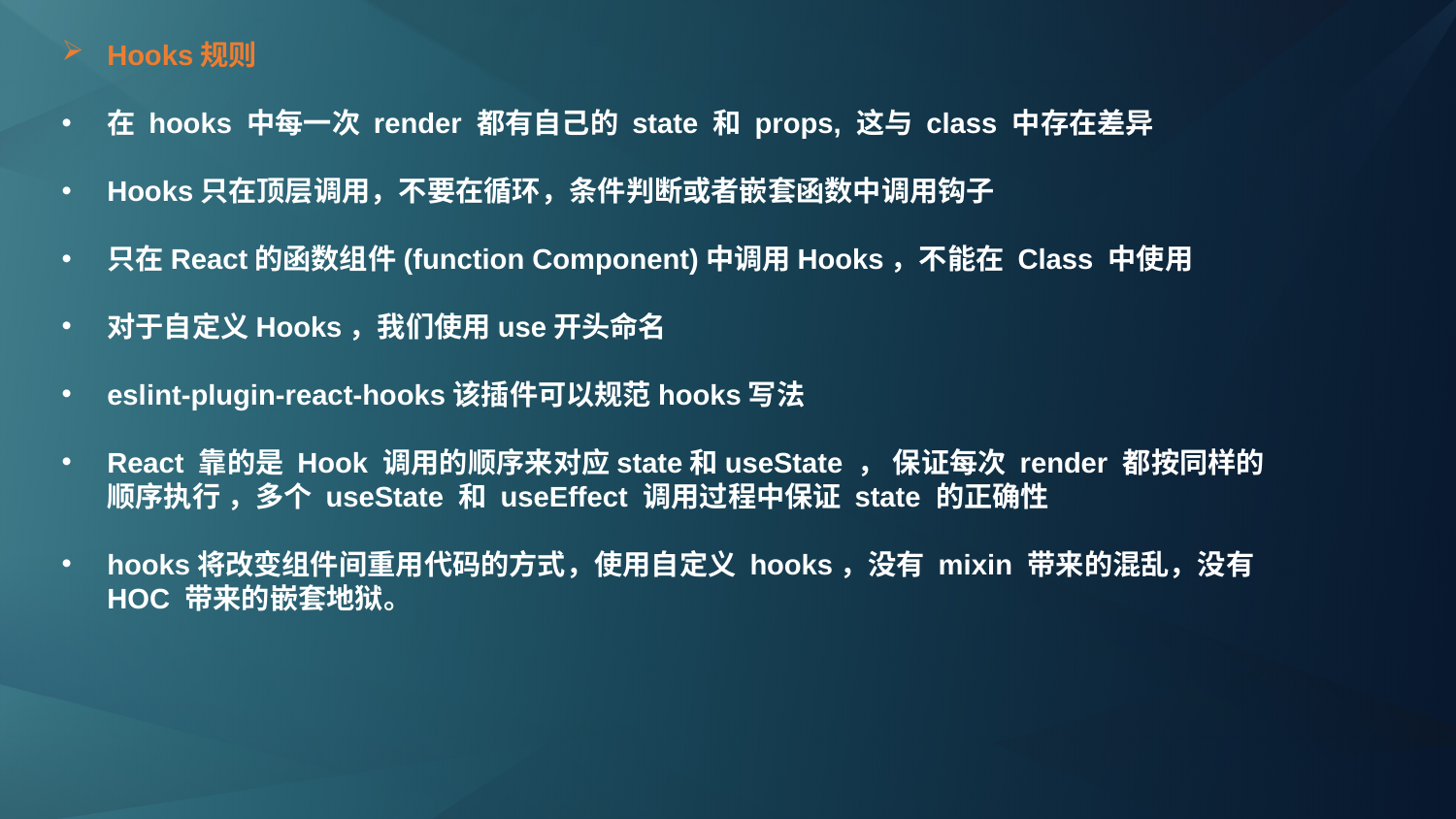

Hooks规则

在 hooks 中每一次 render 都有自己的 state 和 props, 这与 class 中存在差异

Hooks只在顶层调用，不要在循环，条件判断或者嵌套函数中调用钩子

只在React的函数组件(function Component)中调用Hooks，不能在 Class 中使用

对于自定义Hooks，我们使用use开头命名

eslint-plugin-react-hooks该插件可以规范hooks写法

React 靠的是 Hook 调用的顺序来对应state和useState ， 保证每次 render 都按同样的顺序执行 ，多个 useState 和 useEffect 调用过程中保证 state 的正确性

hooks将改变组件间重用代码的方式，使用自定义 hooks，没有 mixin 带来的混乱，没有 HOC 带来的嵌套地狱。